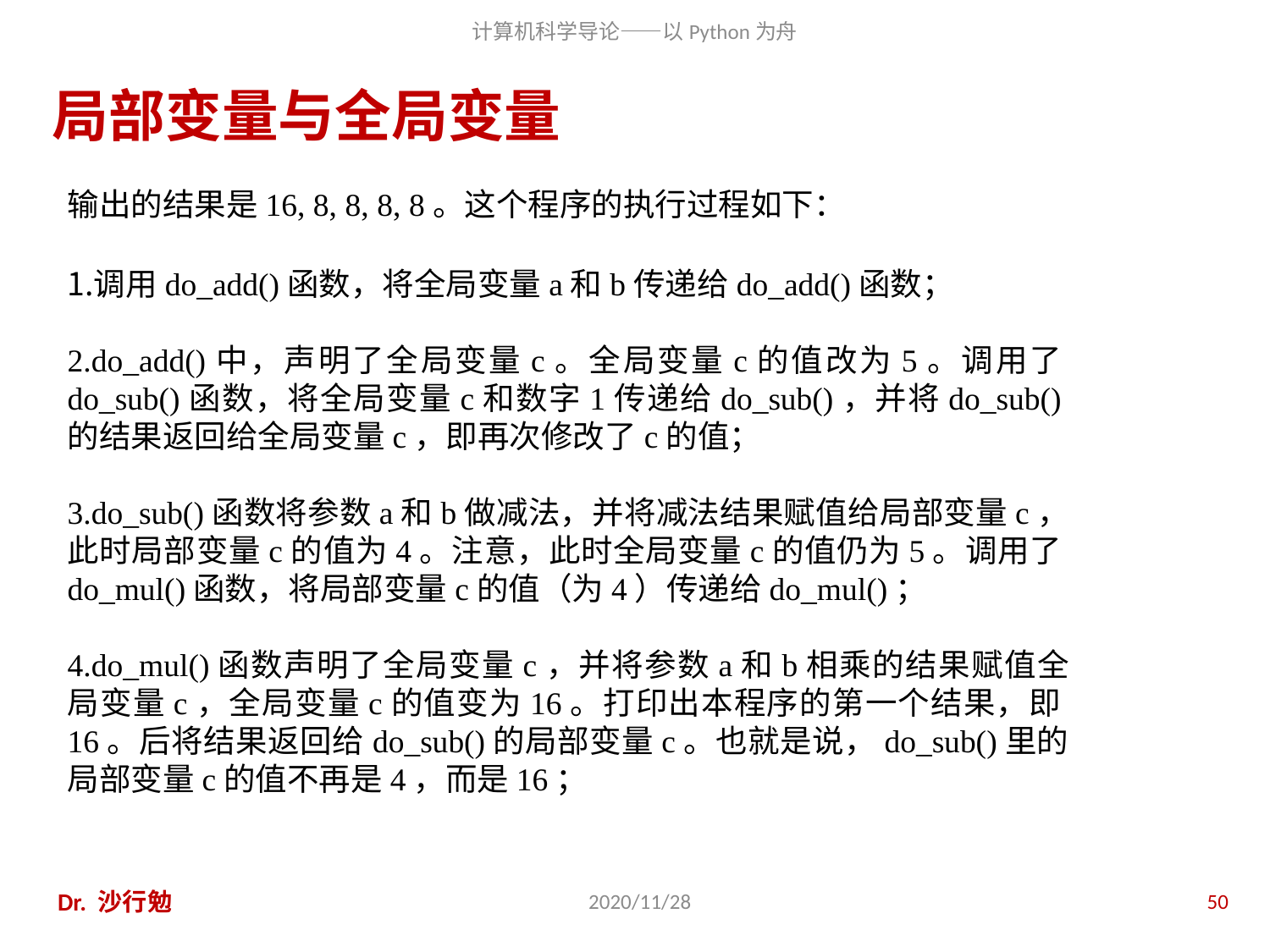

# 局部变量与全局变量
输出的结果是16, 8, 8, 8, 8。这个程序的执行过程如下：
调用do_add()函数，将全局变量a和b传递给do_add()函数；

do_add()中，声明了全局变量c。全局变量c的值改为5。调用了do_sub()函数，将全局变量c和数字1传递给do_sub()，并将do_sub()的结果返回给全局变量c，即再次修改了c的值；

do_sub()函数将参数a和b做减法，并将减法结果赋值给局部变量c，此时局部变量c的值为4。注意，此时全局变量c的值仍为5。调用了do_mul()函数，将局部变量c的值（为4）传递给do_mul()；

do_mul()函数声明了全局变量c，并将参数a和b相乘的结果赋值全局变量c，全局变量c的值变为16。打印出本程序的第一个结果，即16。后将结果返回给do_sub()的局部变量c。也就是说，do_sub()里的局部变量c的值不再是4，而是16；
Dr. 沙行勉
2020/11/28
50